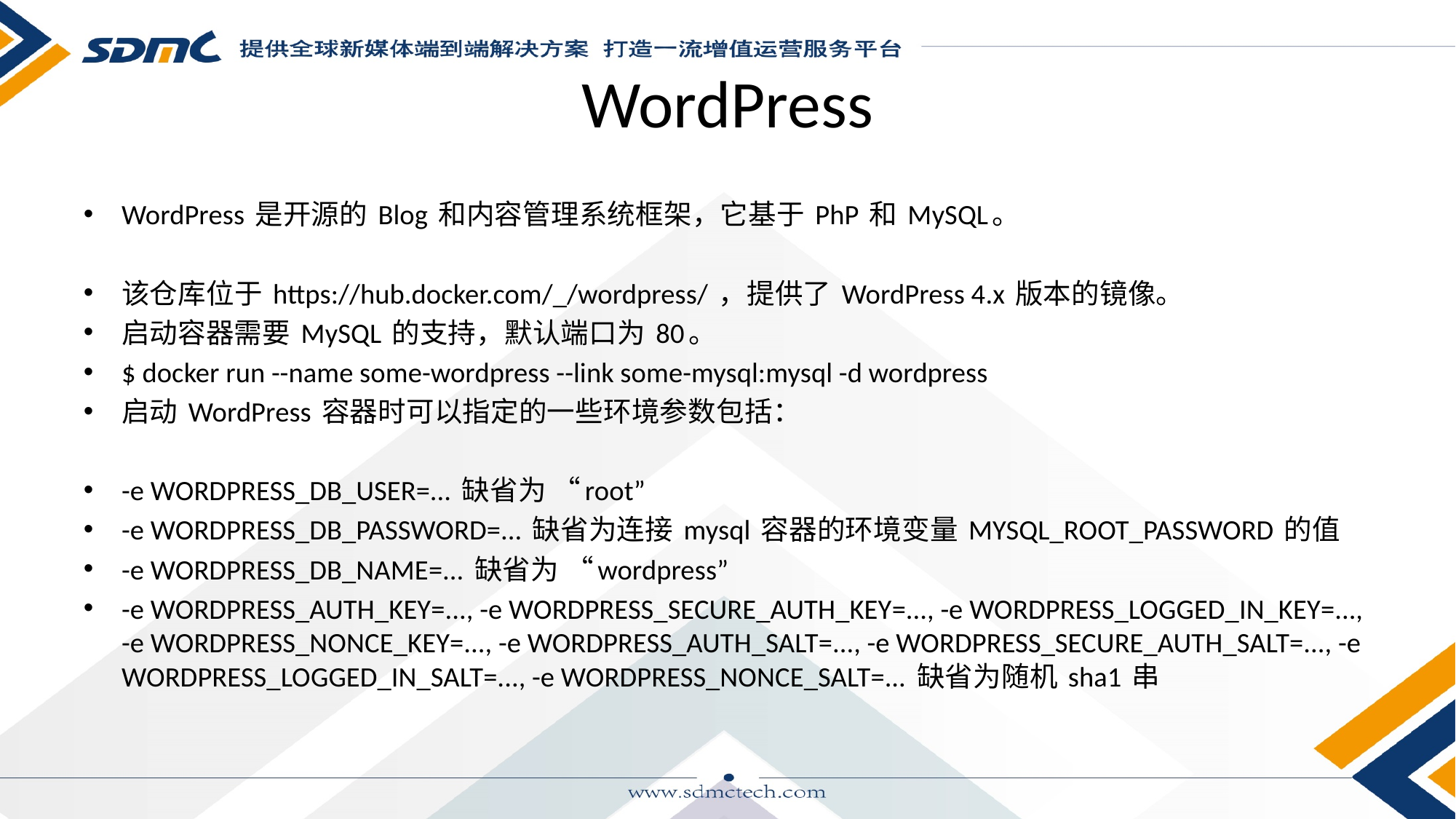

# WordPress
WordPress 是开源的 Blog 和内容管理系统框架，它基于 PhP 和 MySQL。

该仓库位于 https://hub.docker.com/_/wordpress/ ，提供了 WordPress 4.x 版本的镜像。
启动容器需要 MySQL 的支持，默认端口为 80。
$ docker run --name some-wordpress --link some-mysql:mysql -d wordpress
启动 WordPress 容器时可以指定的一些环境参数包括：

-e WORDPRESS_DB_USER=... 缺省为 “root”
-e WORDPRESS_DB_PASSWORD=... 缺省为连接 mysql 容器的环境变量 MYSQL_ROOT_PASSWORD 的值
-e WORDPRESS_DB_NAME=... 缺省为 “wordpress”
-e WORDPRESS_AUTH_KEY=..., -e WORDPRESS_SECURE_AUTH_KEY=..., -e WORDPRESS_LOGGED_IN_KEY=..., -e WORDPRESS_NONCE_KEY=..., -e WORDPRESS_AUTH_SALT=..., -e WORDPRESS_SECURE_AUTH_SALT=..., -e WORDPRESS_LOGGED_IN_SALT=..., -e WORDPRESS_NONCE_SALT=... 缺省为随机 sha1 串